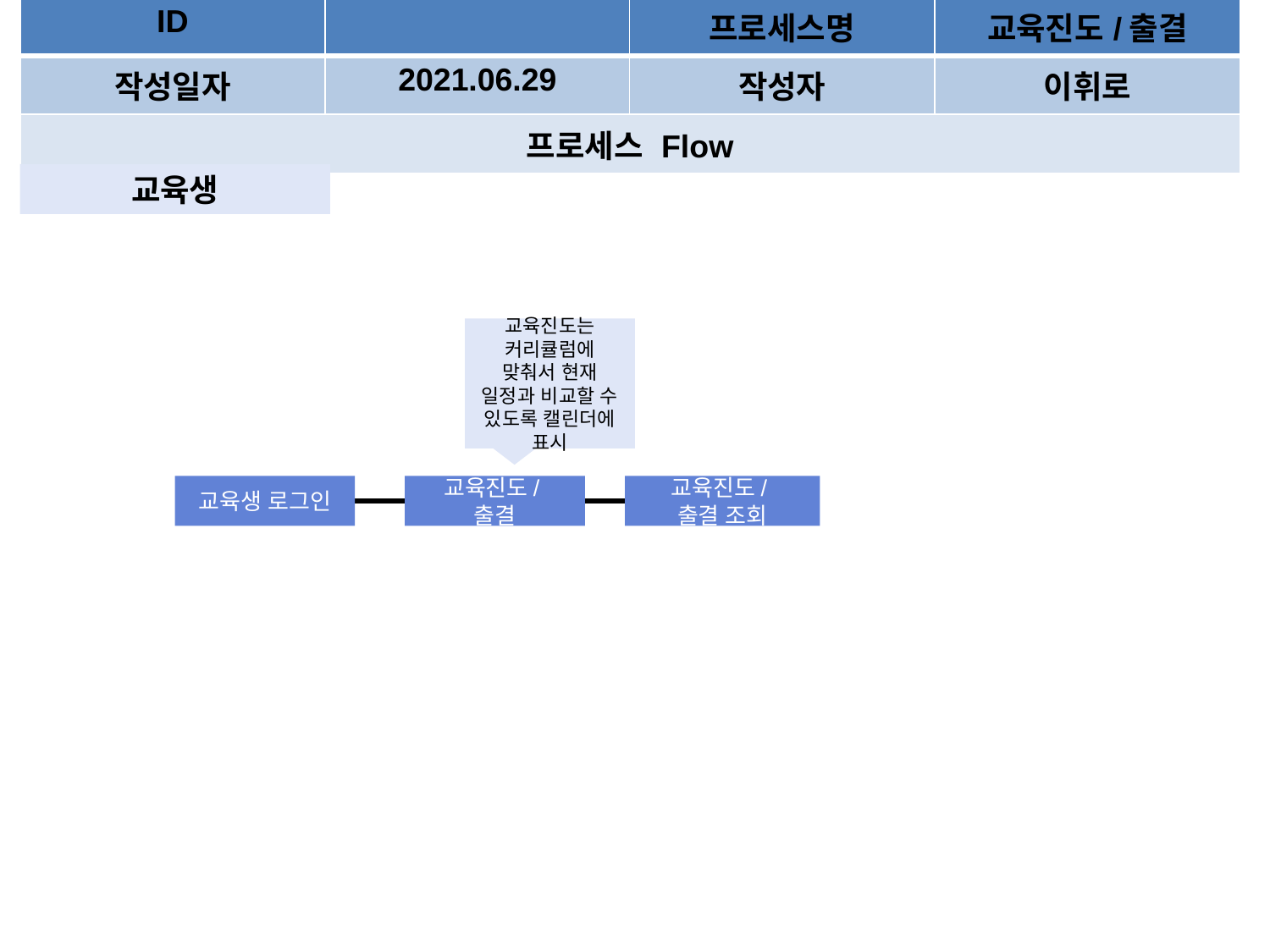

| ID |  |  | 프로세스명 | 교육진도/출결 |
| --- | --- | --- | --- | --- |
| 작성일자 |  | 2021.06.29 | 작성자 | 이휘로 |
| 프로세스 Flow |  |  |  |  |
교육생
교육진도는 커리큘럼에 맞춰서 현재 일정과 비교할 수 있도록 캘린더에 표시
교육생 로그인
교육진도/
출결
교육진도/
출결 조회